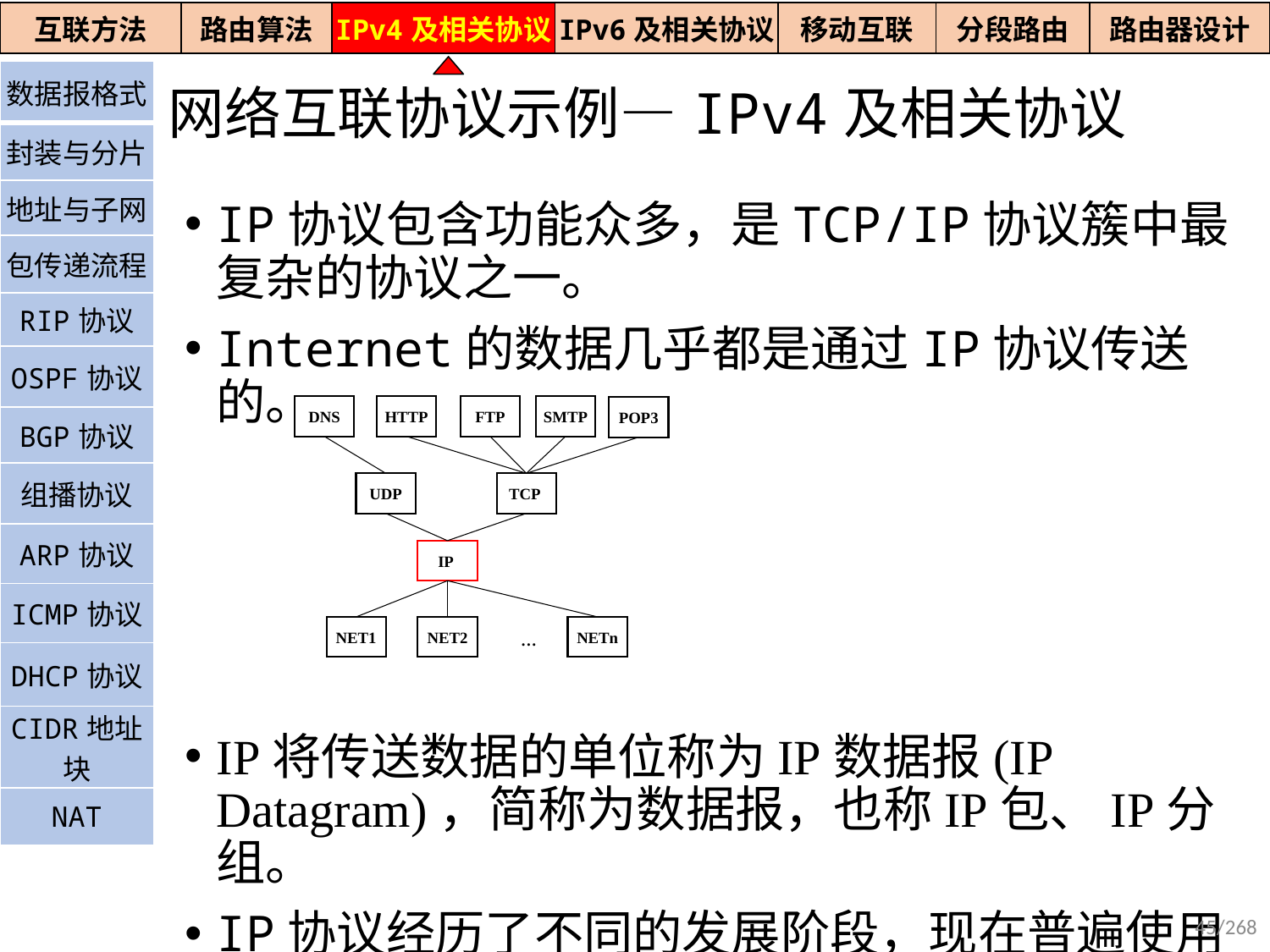

| 互联方法 | 路由算法 | IPv4及相关协议 | IPv6及相关协议 | 移动互联 | 分段路由 | 路由器设计 |
| --- | --- | --- | --- | --- | --- | --- |
# 网络互联协议示例—IPv4及相关协议

| 数据报格式 |
| --- |
| 封装与分片 |
| 地址与子网 |
| 包传递流程 |
| RIP协议 |
| OSPF协议 |
| BGP协议 |
| 组播协议 |
| ARP协议 |
| ICMP协议 |
| DHCP协议 |
| CIDR地址块 |
| NAT |
IP协议包含功能众多，是TCP/IP协议簇中最复杂的协议之一。
Internet的数据几乎都是通过IP协议传送的。

IP将传送数据的单位称为IP数据报(IP Datagram)，简称为数据报，也称IP包、IP分组。
IP协议经历了不同的发展阶段，现在普遍使用的有IPv4和IPv6两个版本。

DNS
HTTP
FTP
SMTP
POP3
UDP
TCP
IP
NET1
NET2
NETn
…
45/268